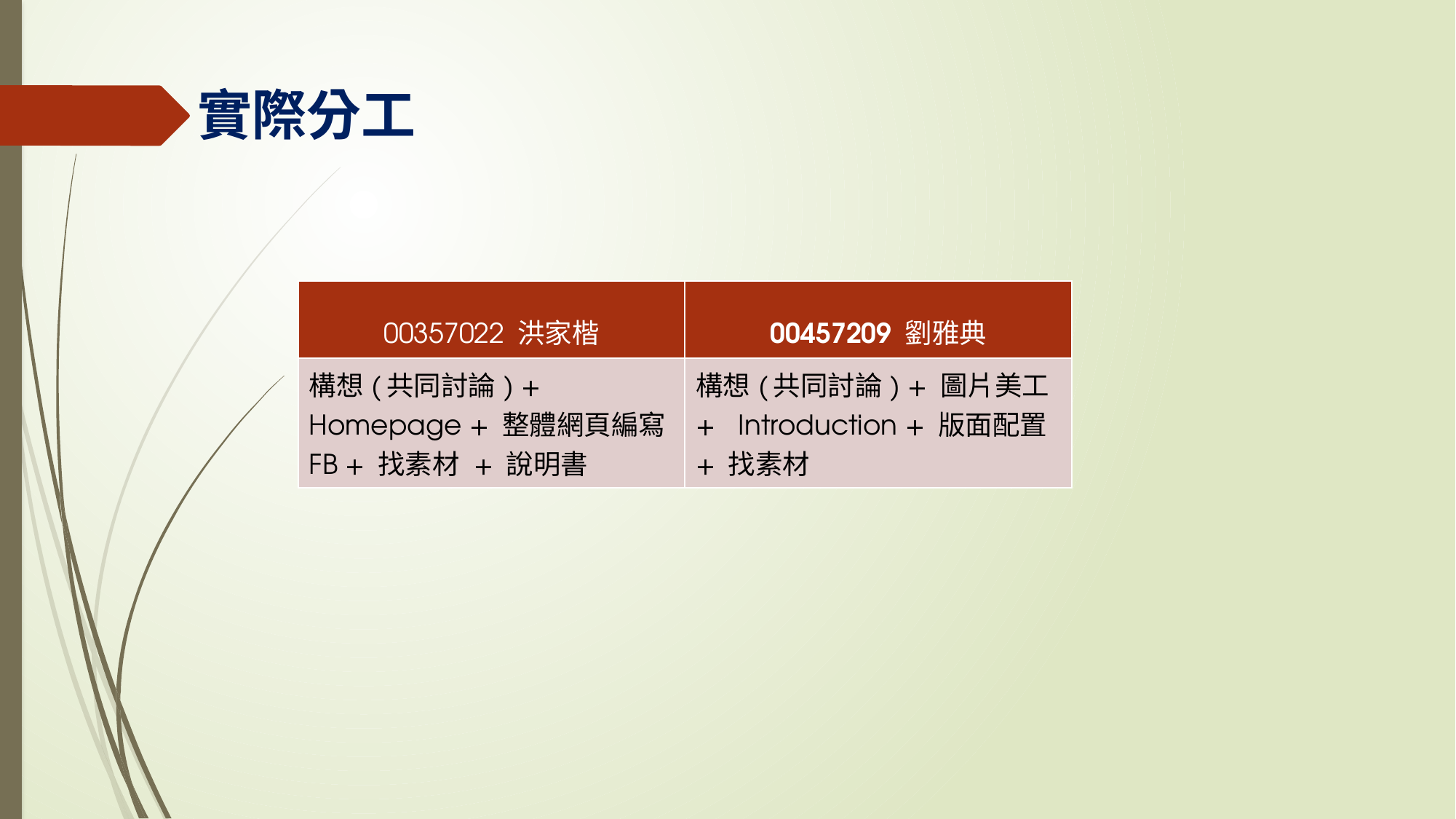

# 實際分工
| 00357022 洪家楷 | 00457209 劉雅典 |
| --- | --- |
| 構想(共同討論) + Homepage + 整體網頁編寫 FB + 找素材 + 說明書 | 構想(共同討論) + 圖片美工 + Introduction + 版面配置 + 找素材 |